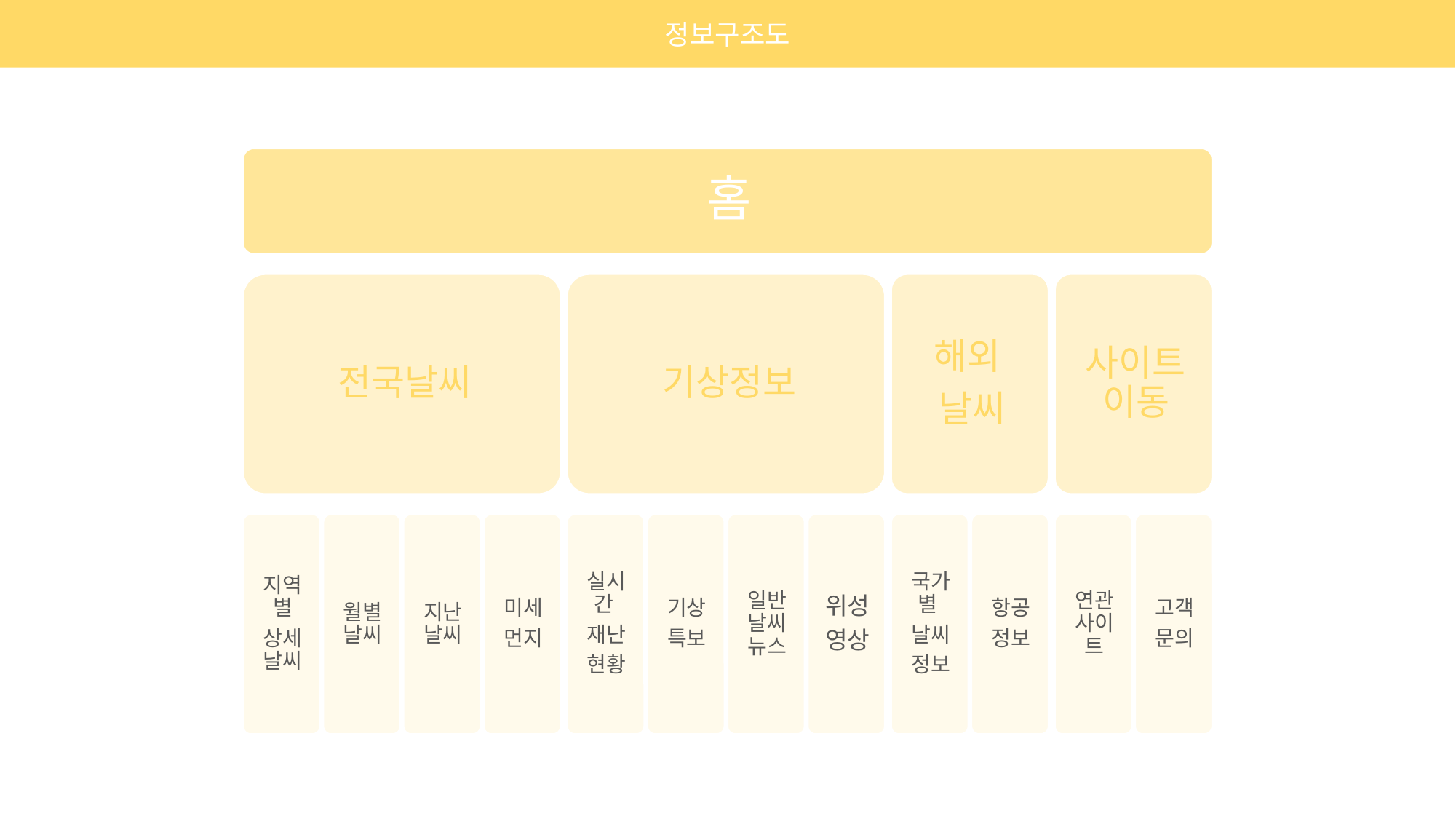

정보구조도
홈
전국날씨
지역별
상세 날씨
월별 날씨
지난 날씨
미세
먼지
기상정보
실시간
재난
현황
기상
특보
일반 날씨 뉴스
위성
영상
해외
날씨
국가별
날씨
정보
항공
정보
사이트 이동
연관 사이트
고객
문의